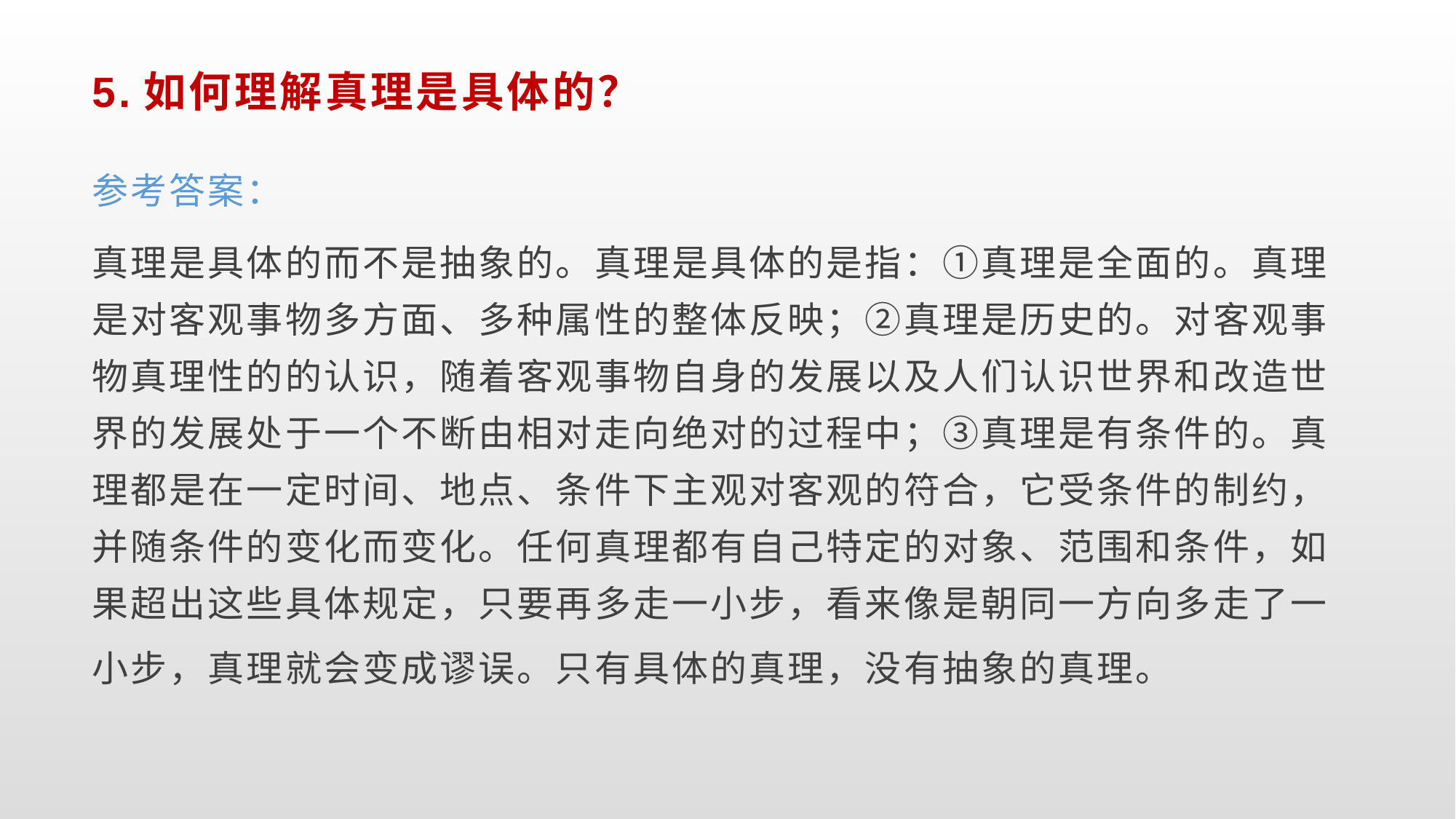

# 5.如何理解真理是具体的？
参考答案：
真理是具体的而不是抽象的。真理是具体的是指：①真理是全面的。真理是对客观事物多方面、多种属性的整体反映；②真理是历史的。对客观事物真理性的的认识，随着客观事物自身的发展以及人们认识世界和改造世界的发展处于一个不断由相对走向绝对的过程中；③真理是有条件的。真理都是在一定时间、地点、条件下主观对客观的符合，它受条件的制约，并随条件的变化而变化。任何真理都有自己特定的对象、范围和条件，如果超出这些具体规定，只要再多走一小步，看来像是朝同一方向多走了一小步，真理就会变成谬误。只有具体的真理，没有抽象的真理。